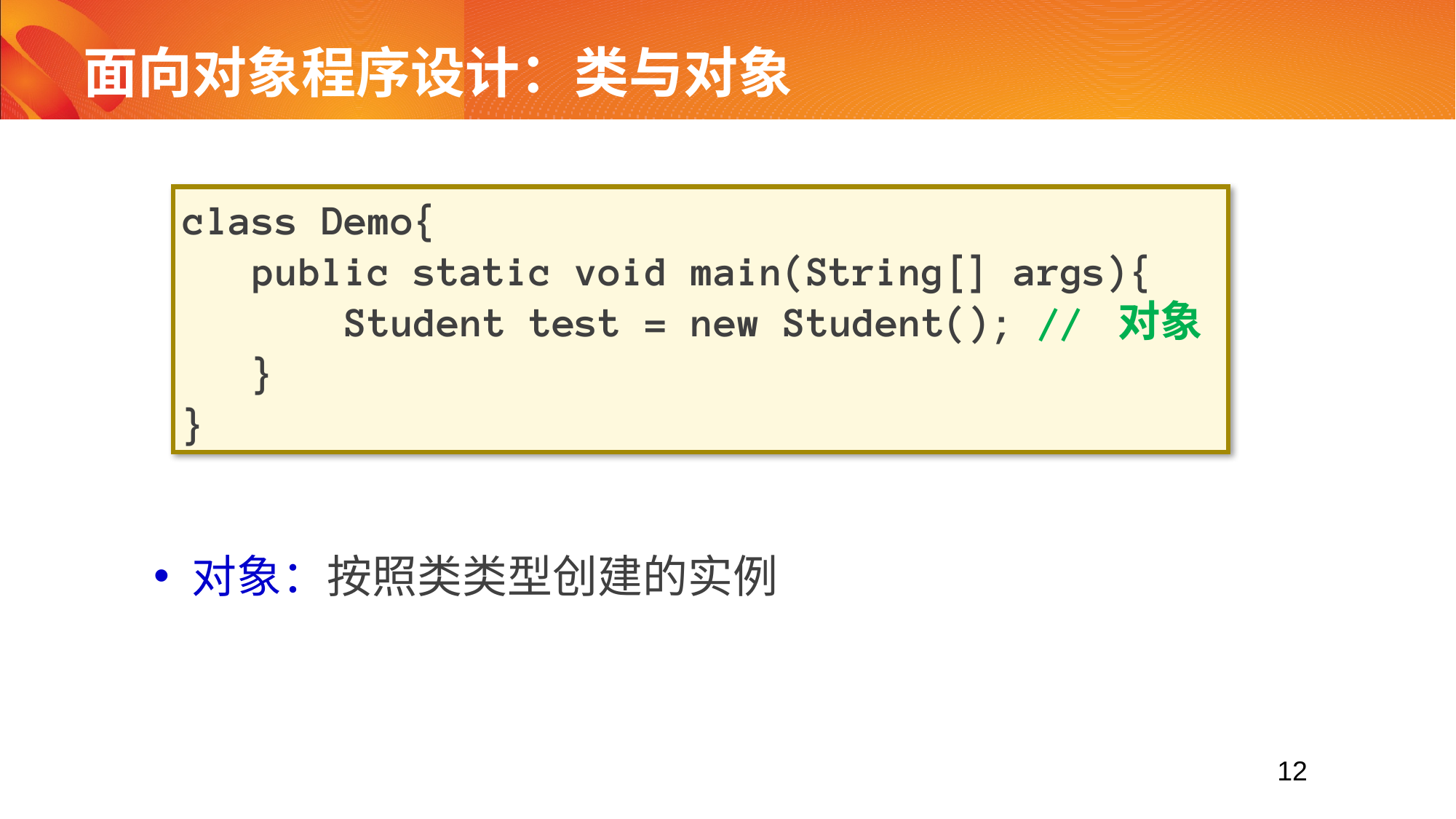

# 面向对象程序设计：类与对象
class Demo{
   public static void main(String[] args){
       Student test = new Student(); // 对象
   }
}
对象：按照类类型创建的实例